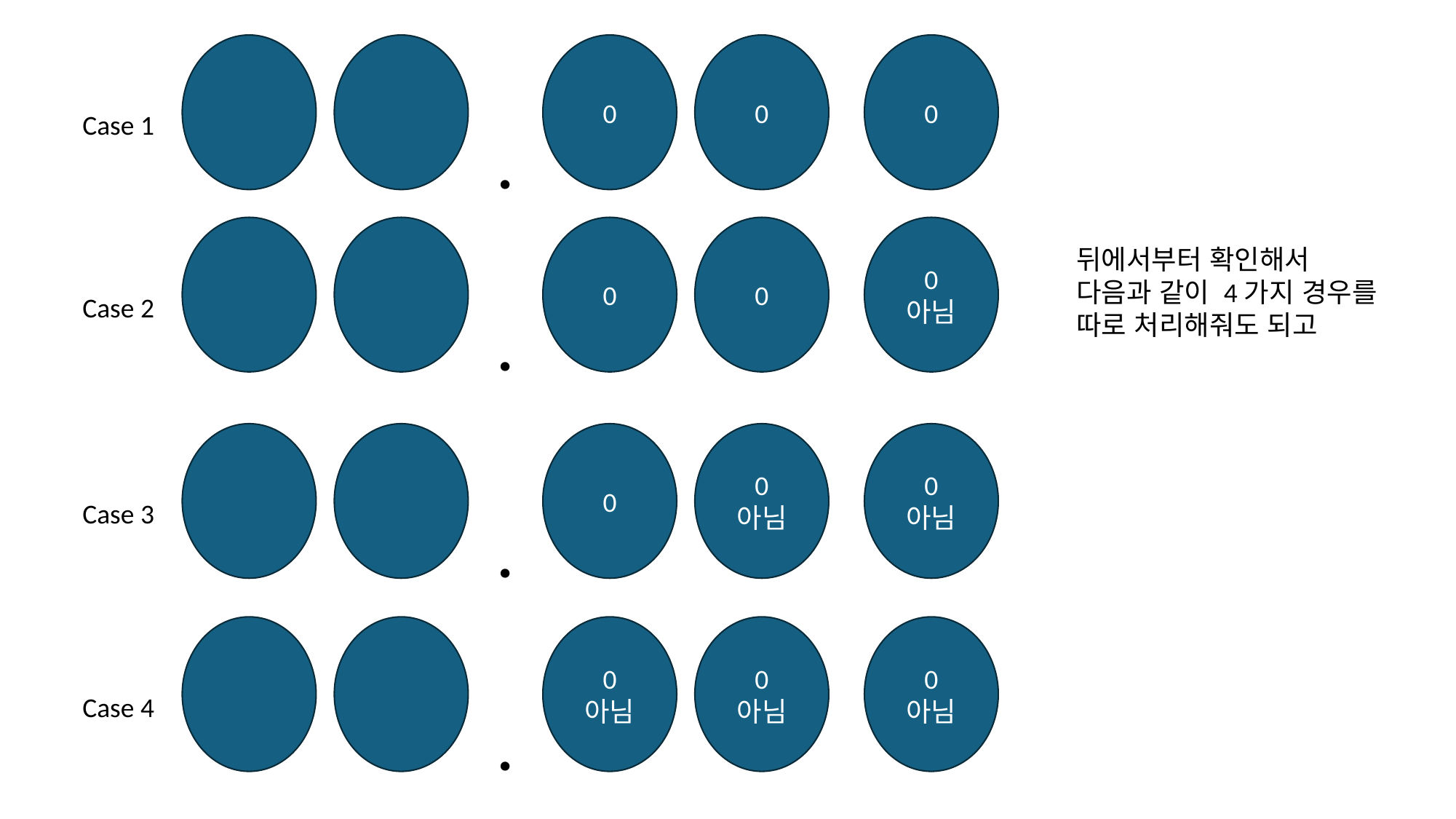

0
0
0
Case 1
.

0
0
0 아님
뒤에서부터 확인해서
다음과 같이 4가지 경우를
따로 처리해줘도 되고
Case 2
.

0
0 아님
0 아님
Case 3
.

0
아님
0 아님
0 아님
Case 4
.